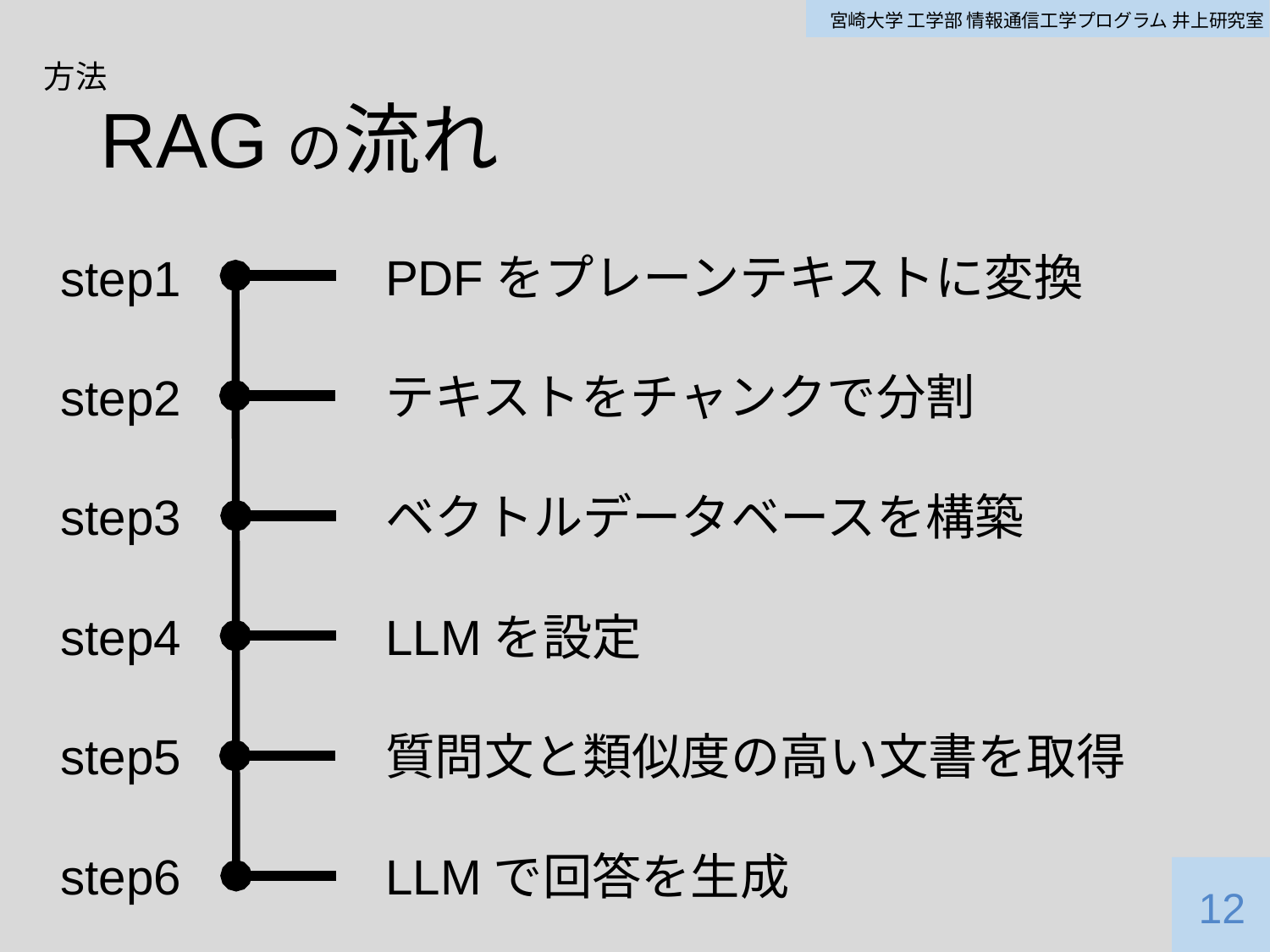

方法
# RAGの流れ
PDFをプレーンテキストに変換
step1
テキストをチャンクで分割
step2
ベクトルデータベースを構築
step3
LLMを設定
step4
step5
質問文と類似度の高い文書を取得
step6
LLMで回答を生成
12